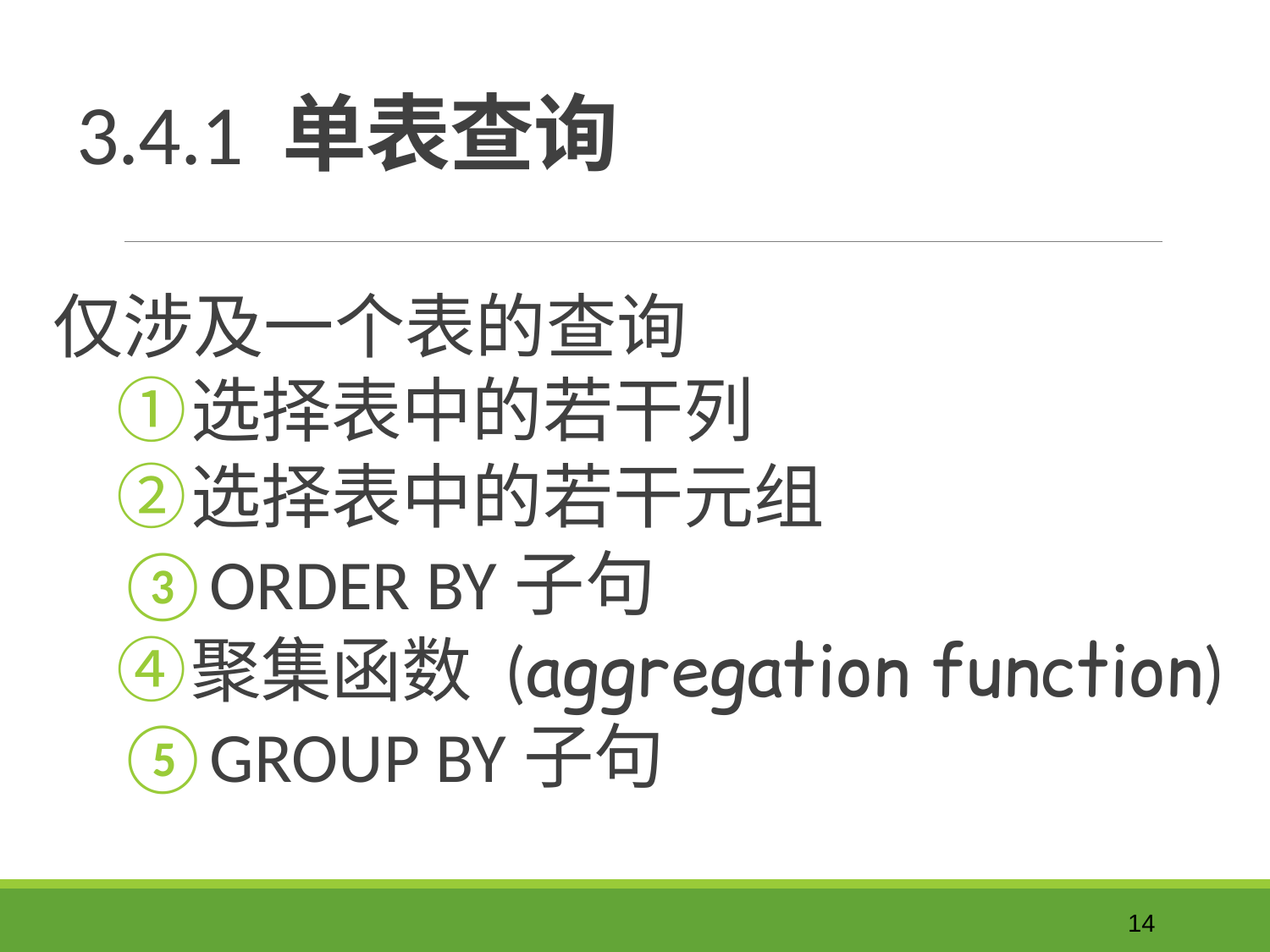

# 3.4.1 单表查询
仅涉及一个表的查询
选择表中的若干列
选择表中的若干元组
ORDER BY子句
聚集函数 (aggregation function)
GROUP BY子句

14